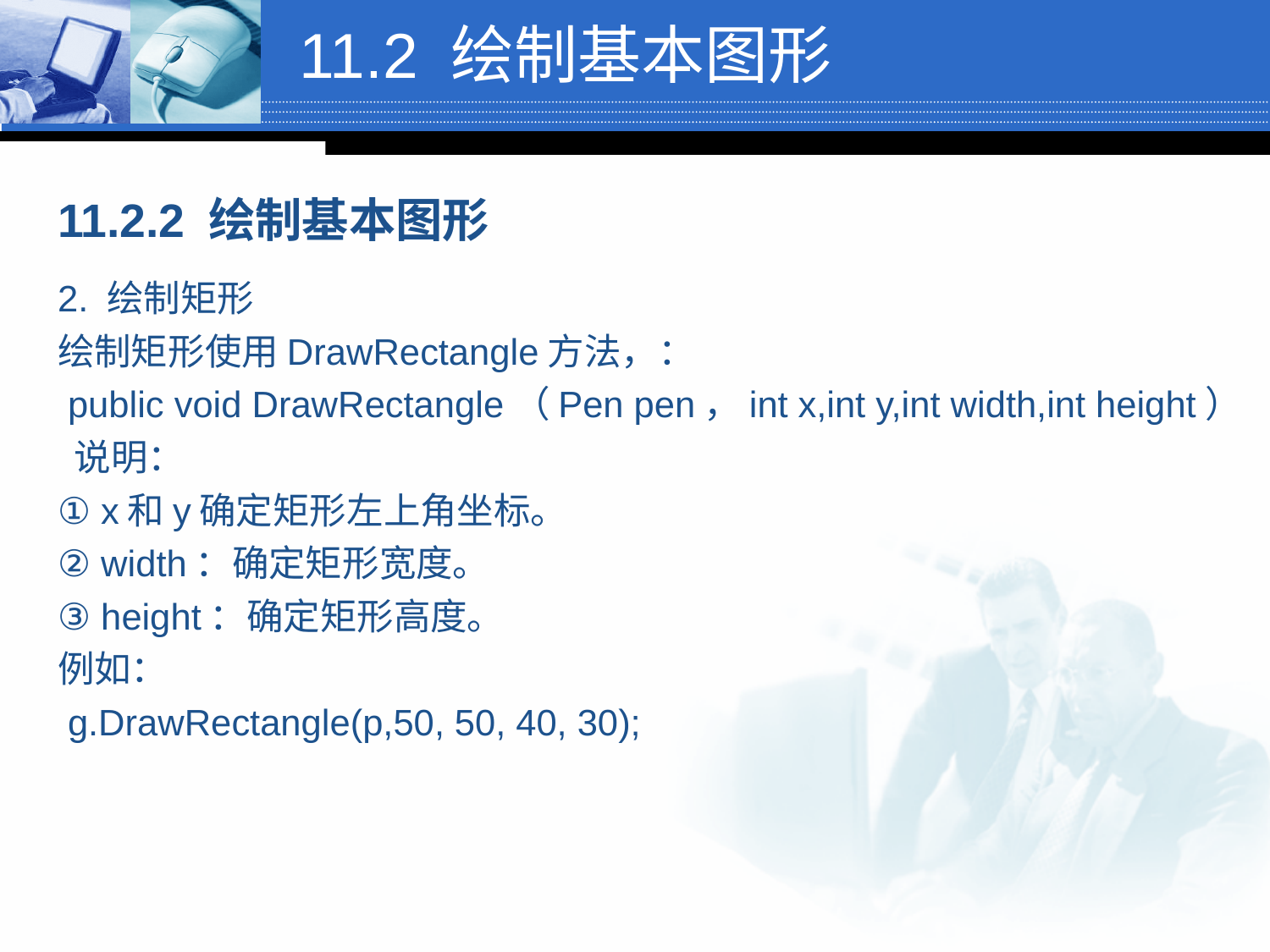

# 11.2 绘制基本图形
11.2.2 绘制基本图形
2. 绘制矩形
绘制矩形使用DrawRectangle方法，：
 public void DrawRectangle（Pen pen，int x,int y,int width,int height）
 说明：
① x和y确定矩形左上角坐标。
② width：确定矩形宽度。
③ height：确定矩形高度。
例如：
 g.DrawRectangle(p,50, 50, 40, 30);